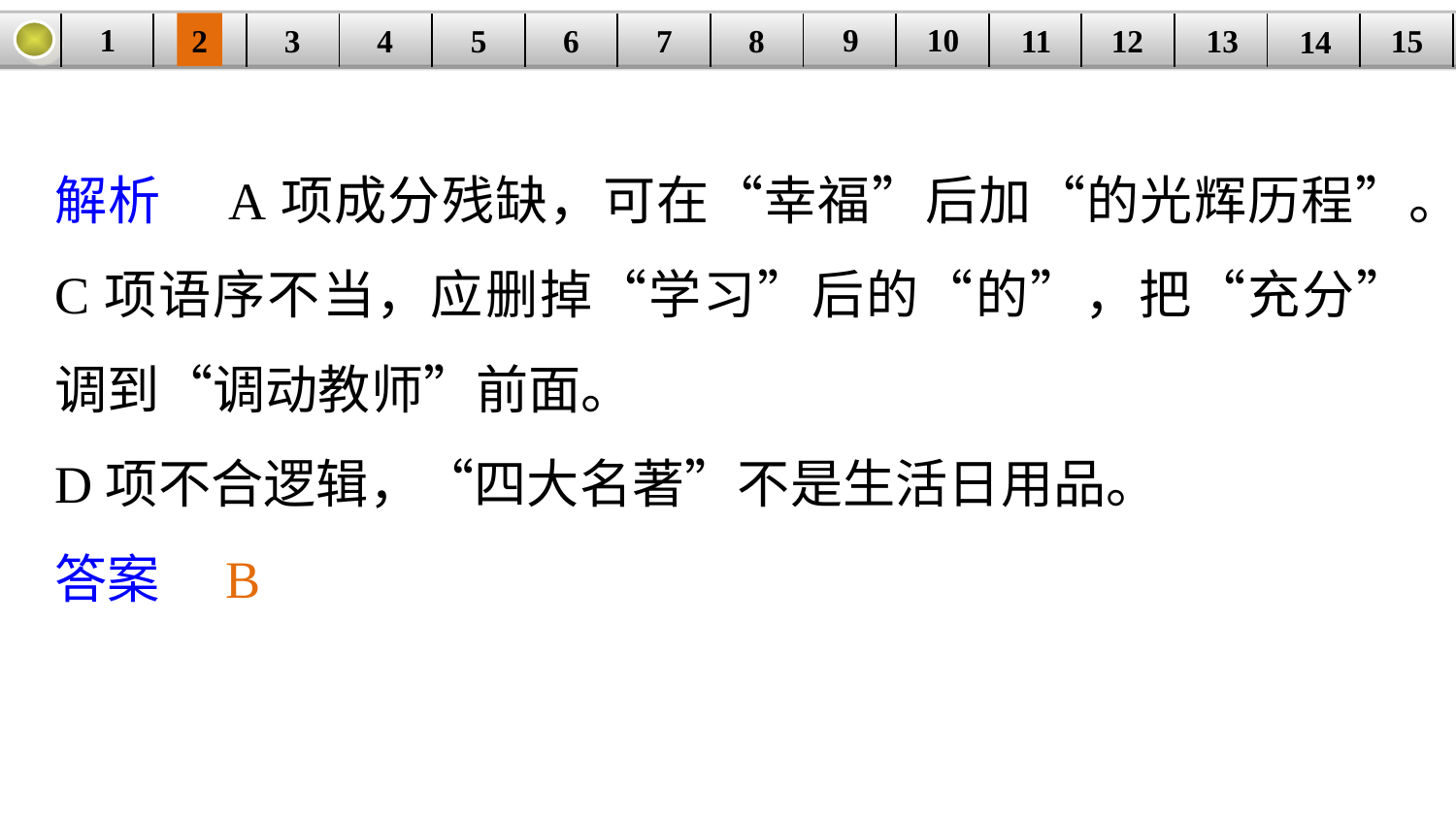

9
10
1
3
4
5
6
8
11
2
12
15
|  |  |  |  |  |  |  |  |  |  |  |  |  |  |  |
| --- | --- | --- | --- | --- | --- | --- | --- | --- | --- | --- | --- | --- | --- | --- |
7
13
14

解析　A项成分残缺，可在“幸福”后加“的光辉历程”。
C项语序不当，应删掉“学习”后的“的”，把“充分”调到“调动教师”前面。
D项不合逻辑，“四大名著”不是生活日用品。
答案　B